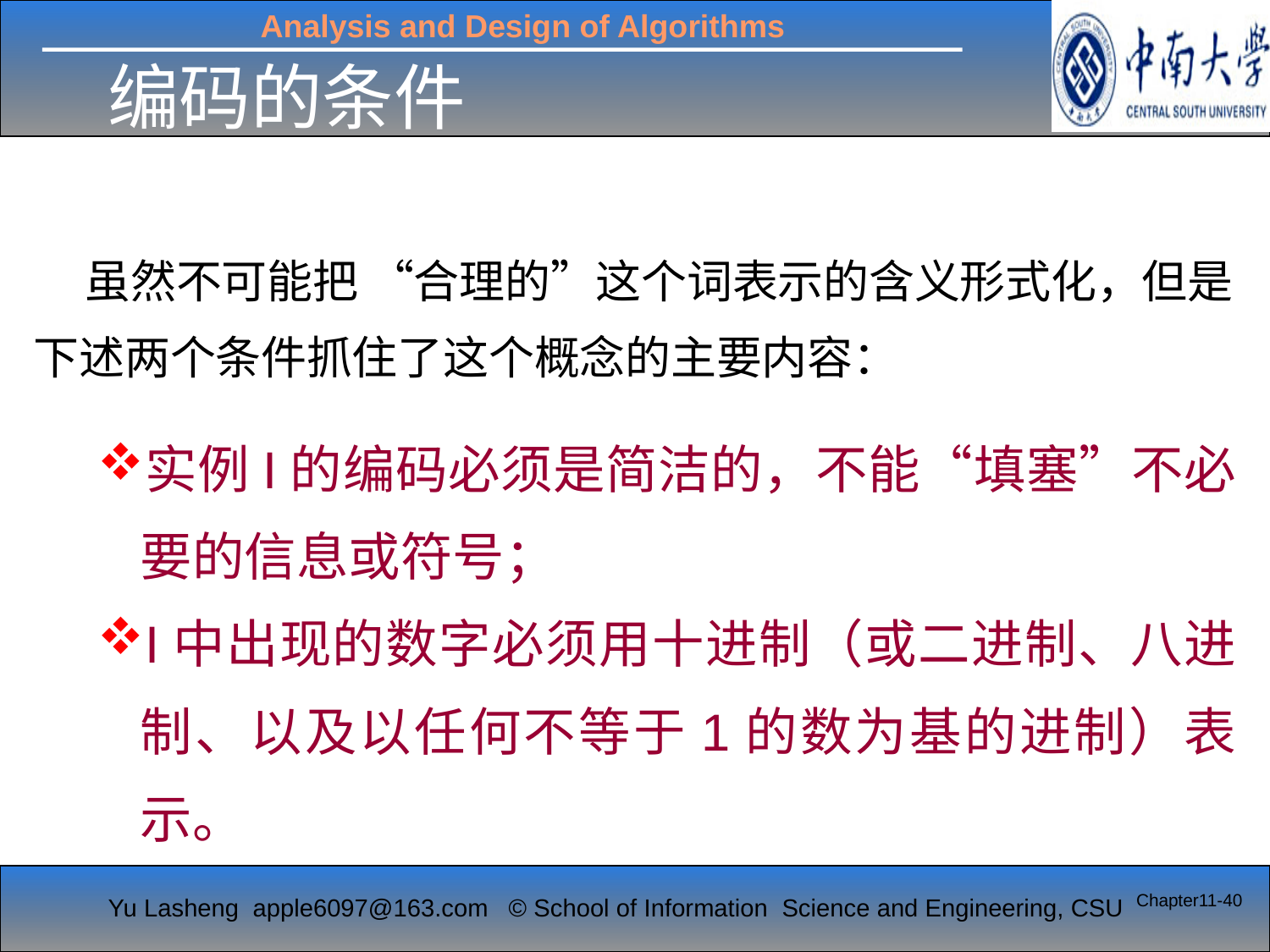

# 编码的条件
    虽然不可能把 “合理的”这个词表示的含义形式化，但是下述两个条件抓住了这个概念的主要内容：
实例I的编码必须是简洁的，不能“填塞”不必要的信息或符号；
I中出现的数字必须用十进制（或二进制、八进制、以及以任何不等于1的数为基的进制）表示。
Chapter11-40